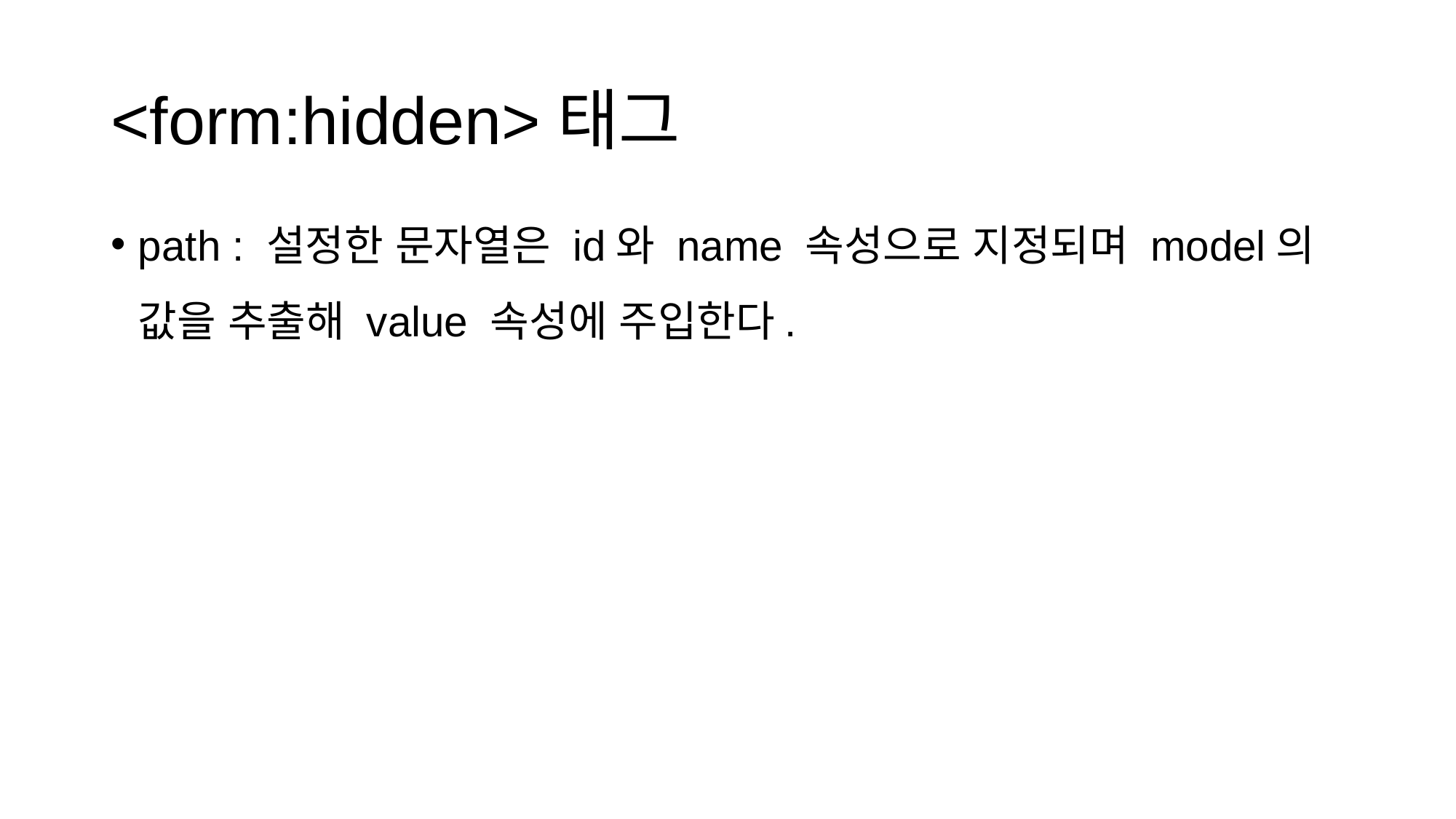

# <form:hidden>태그
path : 설정한 문자열은 id와 name 속성으로 지정되며 model의 값을 추출해 value 속성에 주입한다.